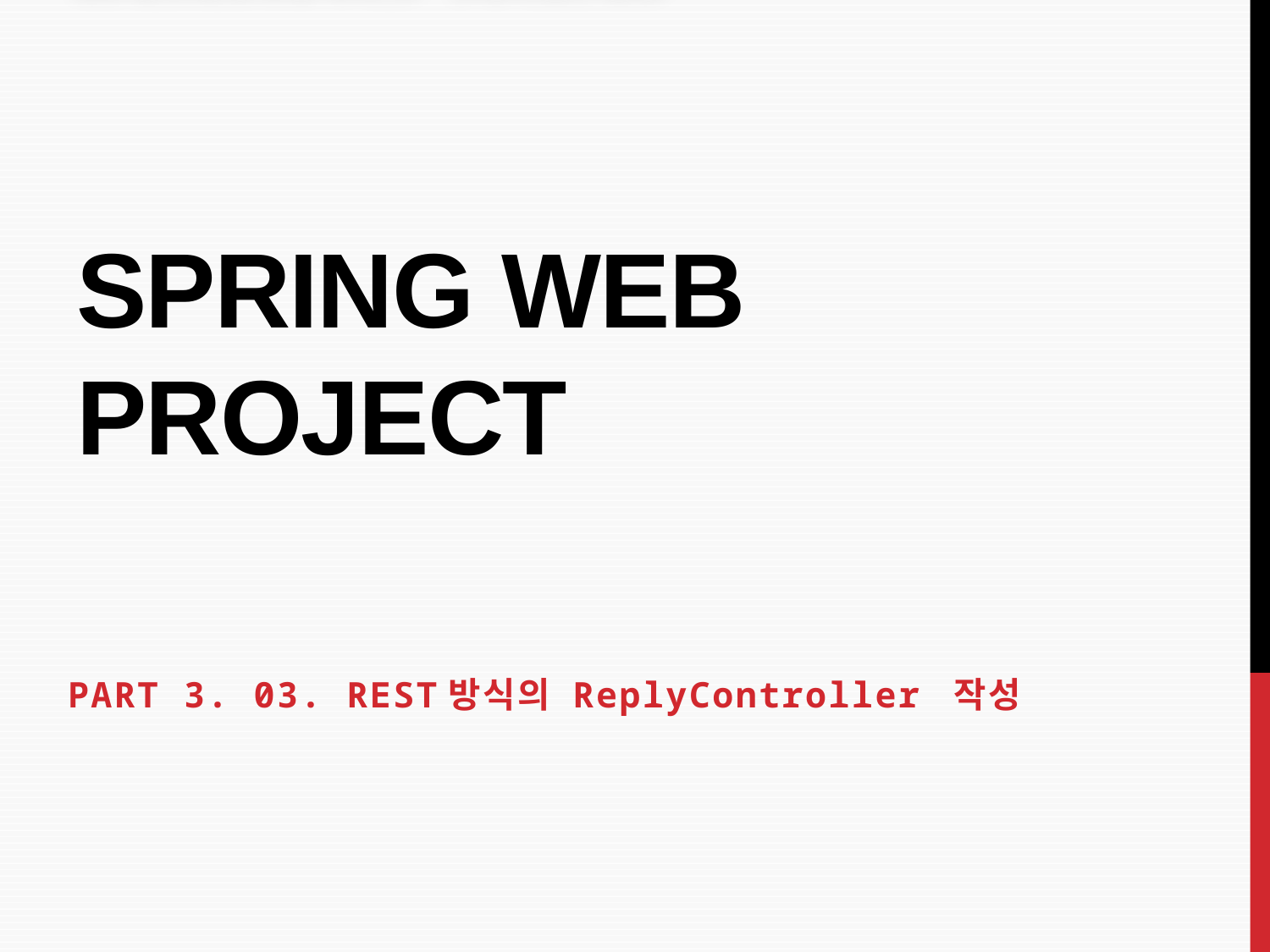

# Spring Web Project
PART 3. 03. REST방식의 ReplyController 작성